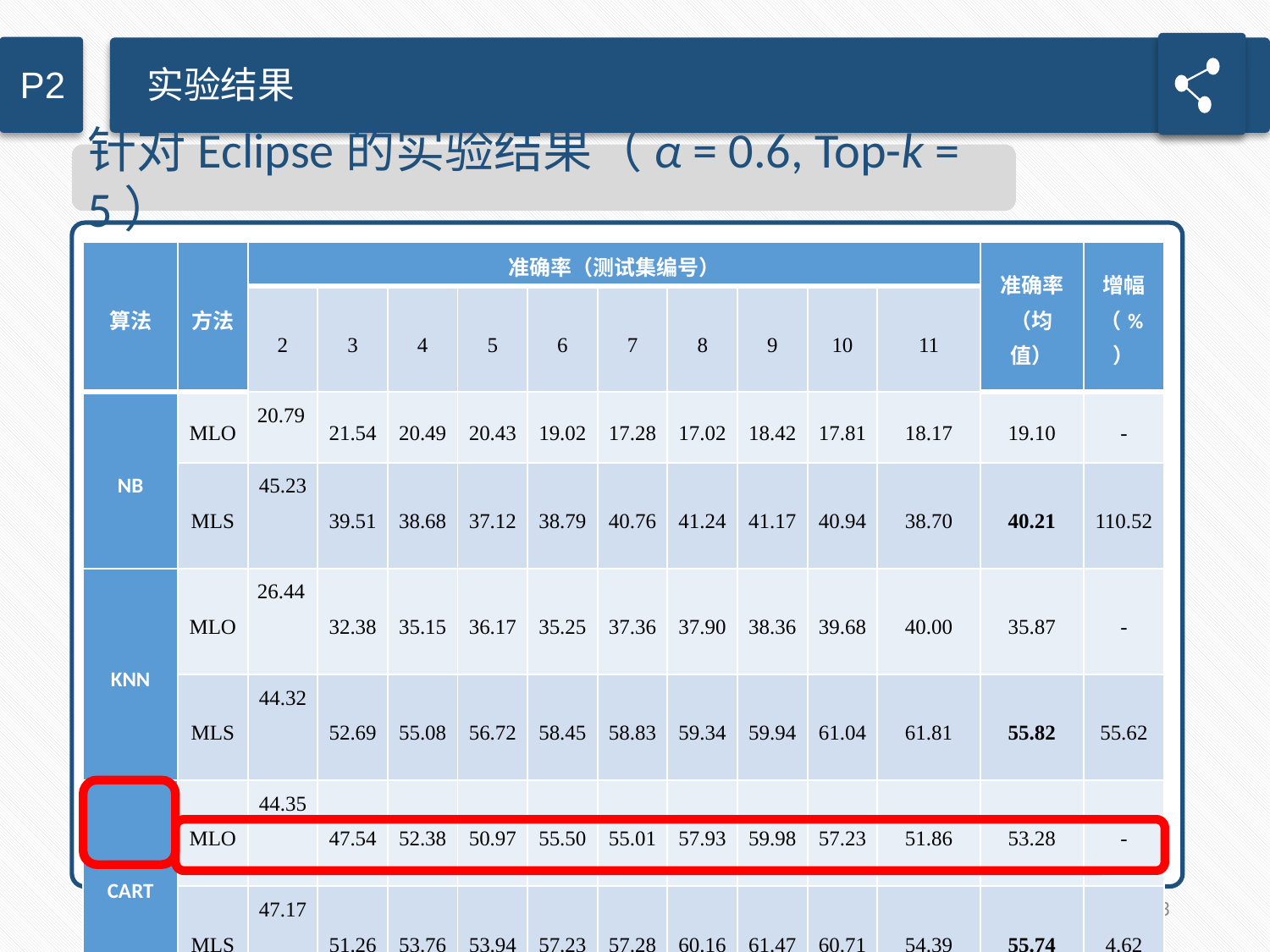

实验结果
P2
针对Eclipse的实验结果（α = 0.6, Top-k = 5）

| 算法 | 方法 | 准确率（测试集编号） |  |  |  |  |  |  |  |  |  | 准确率 （均值） | 增幅 （%） |
| --- | --- | --- | --- | --- | --- | --- | --- | --- | --- | --- | --- | --- | --- |
|  |  | 2 | 3 | 4 | 5 | 6 | 7 | 8 | 9 | 10 | 11 |  |  |
| NB | MLO | 20.79 | 21.54 | 20.49 | 20.43 | 19.02 | 17.28 | 17.02 | 18.42 | 17.81 | 18.17 | 19.10 | - |
|  | MLS | 45.23 | 39.51 | 38.68 | 37.12 | 38.79 | 40.76 | 41.24 | 41.17 | 40.94 | 38.70 | 40.21 | 110.52 |
| KNN | MLO | 26.44 | 32.38 | 35.15 | 36.17 | 35.25 | 37.36 | 37.90 | 38.36 | 39.68 | 40.00 | 35.87 | - |
|  | MLS | 44.32 | 52.69 | 55.08 | 56.72 | 58.45 | 58.83 | 59.34 | 59.94 | 61.04 | 61.81 | 55.82 | 55.62 |
| CART | MLO | 44.35 | 47.54 | 52.38 | 50.97 | 55.50 | 55.01 | 57.93 | 59.98 | 57.23 | 51.86 | 53.28 | - |
|  | MLS | 47.17 | 51.26 | 53.76 | 53.94 | 57.23 | 57.28 | 60.16 | 61.47 | 60.71 | 54.39 | 55.74 | 4.62 |
| RF | MLO | 34.32 | 35.04 | 37.50 | 36.33 | 40.46 | 39.90 | 40.81 | 41.45 | 42.47 | 41.25 | 38.95 | - |
|  | MLS | 54.75 | 56.98 | 62.53 | 60.89 | 66.57 | 67.42 | 67.81 | 69.19 | 70.45 | 69.17 | 64.58 | 65.80 |
| LR | MLO | 41.40 | 45.41 | 46.53 | 48.33 | 55.16 | 55.77 | 57.74 | 57.82 | 57.81 | 51.74 | 51.77 | - |
|  | MLS | 58.46 | 63.15 | 66.76 | 69.00 | 78.27 | 77.34 | 77.56 | 78.49 | 75.52 | 71.67 | 71.62 | 38.34 |
| LibSVM | MLO | 48.43 | 50.23 | 52.26 | 54.33 | 56.32 | 58.34 | 61.24 | 63.23 | 63.93 | 62.23 | 57.05 | - |
|  | MLS | 69.64 | 71.76 | 73.85 | 75.68 | 78.28 | 80.19 | 82.41 | 84.36 | 83.97 | 83.72 | 78.39 | 37.41 |

13